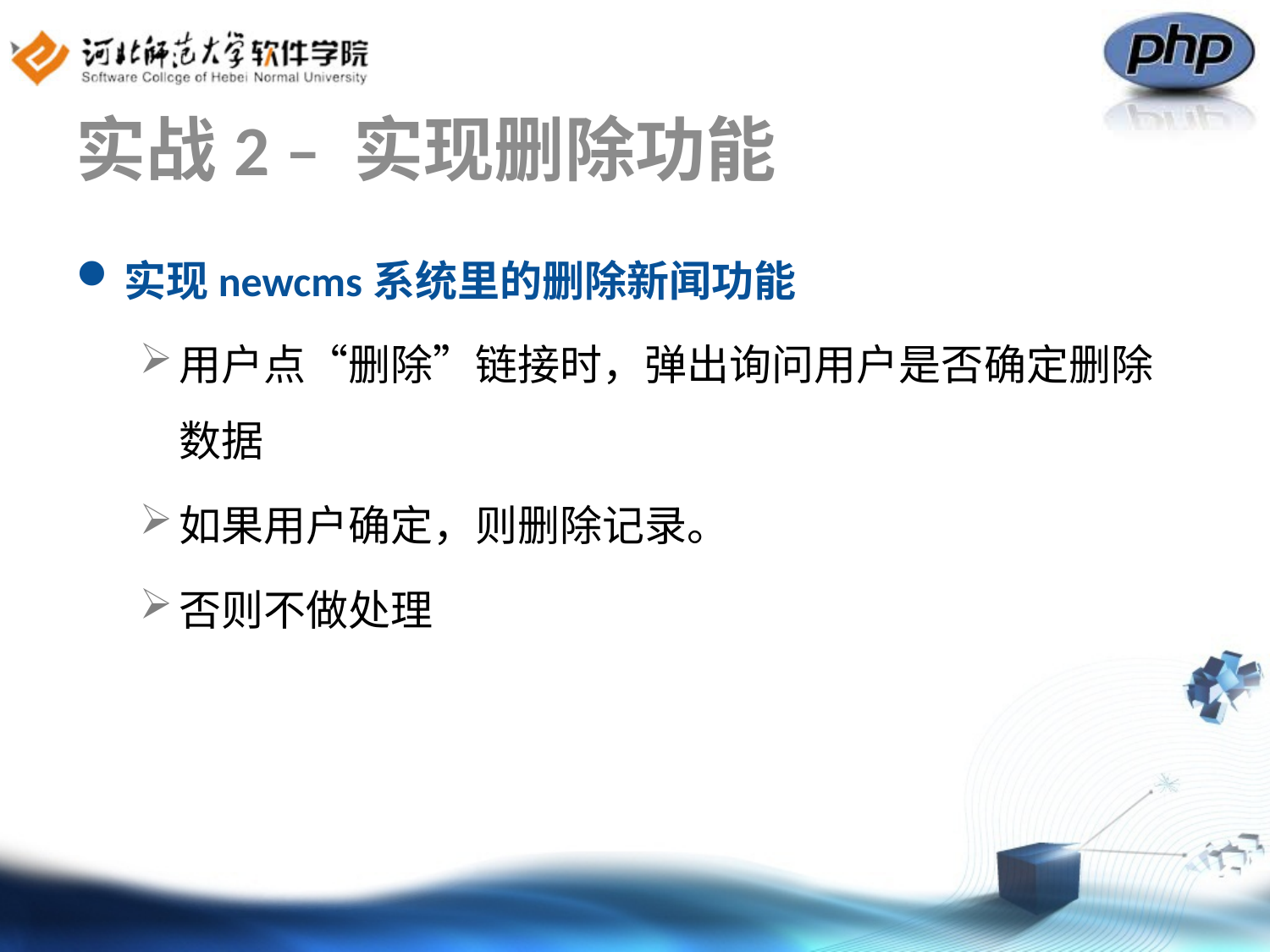

# 实战2 – 实现删除功能
实现newcms系统里的删除新闻功能
用户点“删除”链接时，弹出询问用户是否确定删除数据
如果用户确定，则删除记录。
否则不做处理